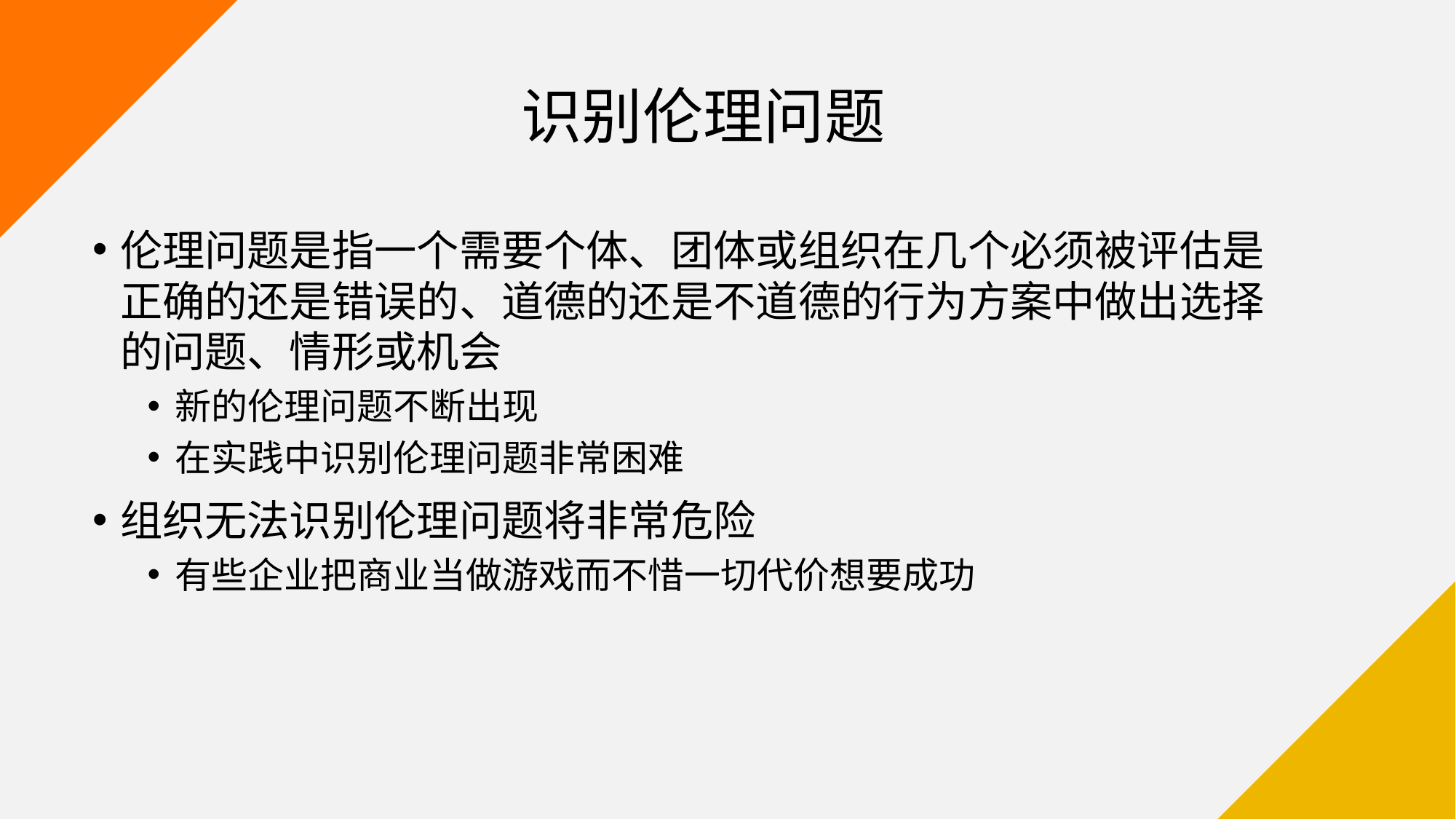

# 识别伦理问题

伦理问题是指一个需要个体、团体或组织在几个必须被评估是正确的还是错误的、道德的还是不道德的行为方案中做出选择的问题、情形或机会
新的伦理问题不断出现
在实践中识别伦理问题非常困难
组织无法识别伦理问题将非常危险
有些企业把商业当做游戏而不惜一切代价想要成功